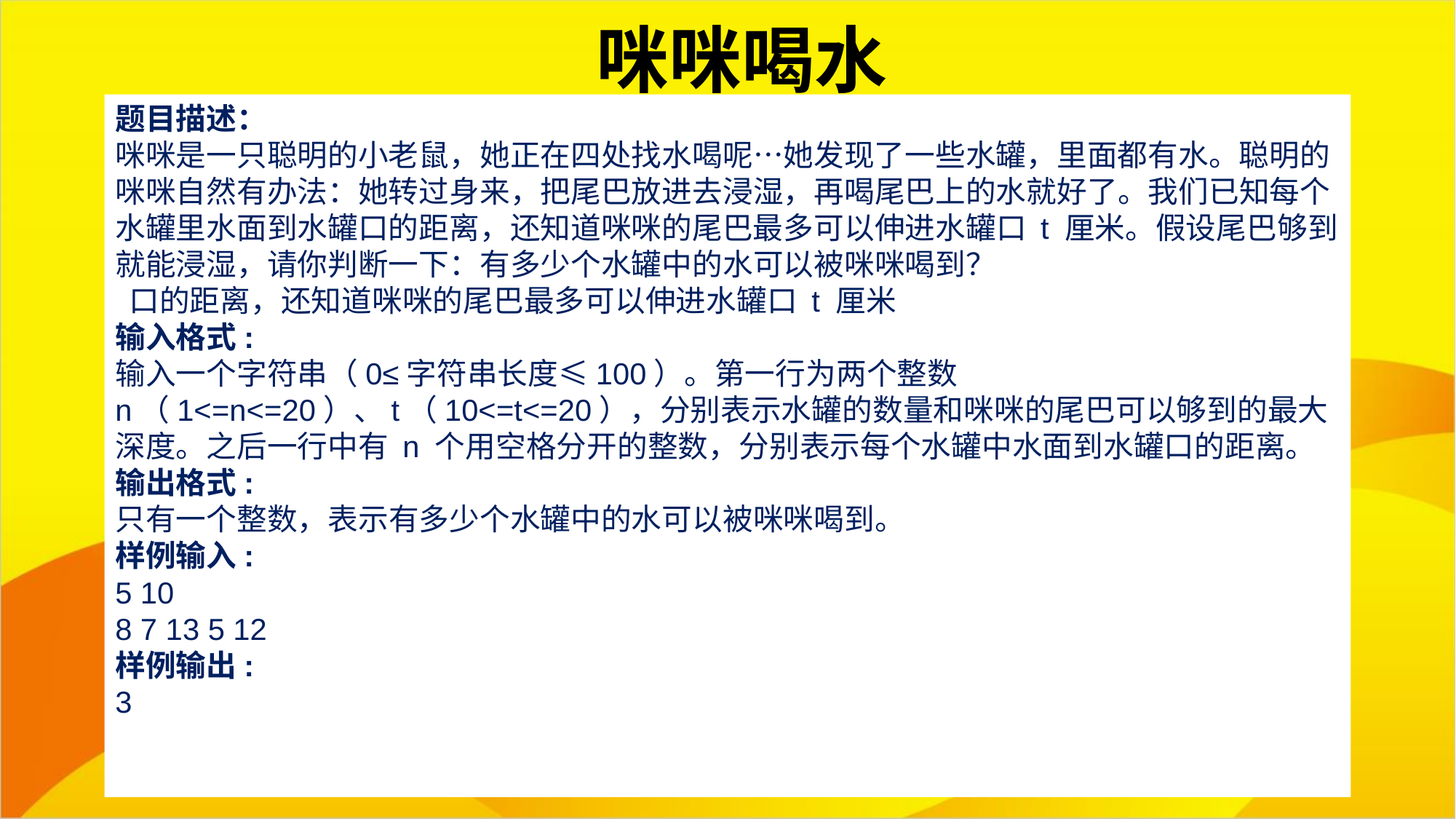

# 咪咪喝水
题目描述：
咪咪是一只聪明的小老鼠，她正在四处找水喝呢…她发现了一些水罐，里面都有水。聪明的咪咪自然有办法：她转过身来，把尾巴放进去浸湿，再喝尾巴上的水就好了。我们已知每个水罐里水面到水罐口的距离，还知道咪咪的尾巴最多可以伸进水罐口 t 厘米。假设尾巴够到就能浸湿，请你判断一下：有多少个水罐中的水可以被咪咪喝到？
 口的距离，还知道咪咪的尾巴最多可以伸进水罐口 t 厘米
输入格式:
输入一个字符串（0≤字符串长度≤100）。第一行为两个整数 n（1<=n<=20）、t（10<=t<=20），分别表示水罐的数量和咪咪的尾巴可以够到的最大深度。之后一行中有 n 个用空格分开的整数，分别表示每个水罐中水面到水罐口的距离。
输出格式:
只有一个整数，表示有多少个水罐中的水可以被咪咪喝到。
样例输入:
5 10
8 7 13 5 12
样例输出:
3